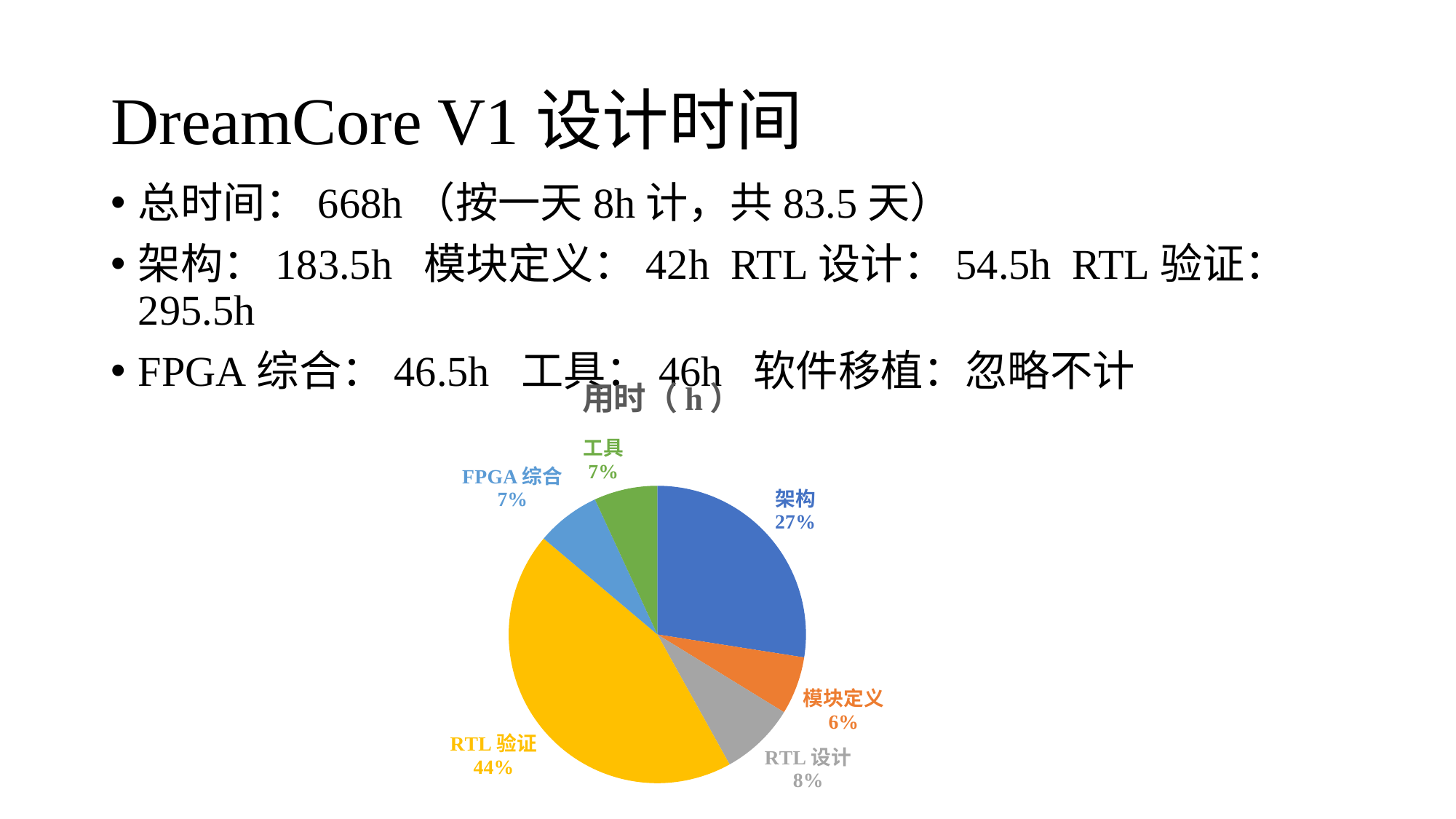

# DreamCore V1设计时间
总时间：668h（按一天8h计，共83.5天）
架构：183.5h  模块定义：42h  RTL设计：54.5h  RTL验证：295.5h
FPGA综合：46.5h  工具：46h  软件移植：忽略不计

### Chart:

| Category | 用时（h） |
|---|---|
| 架构 | 183.5 |
| 模块定义 | 42.0 |
| RTL设计 | 54.5 |
| RTL验证 | 295.5 |
| FPGA综合 | 46.5 |
| 工具 | 46.0 |